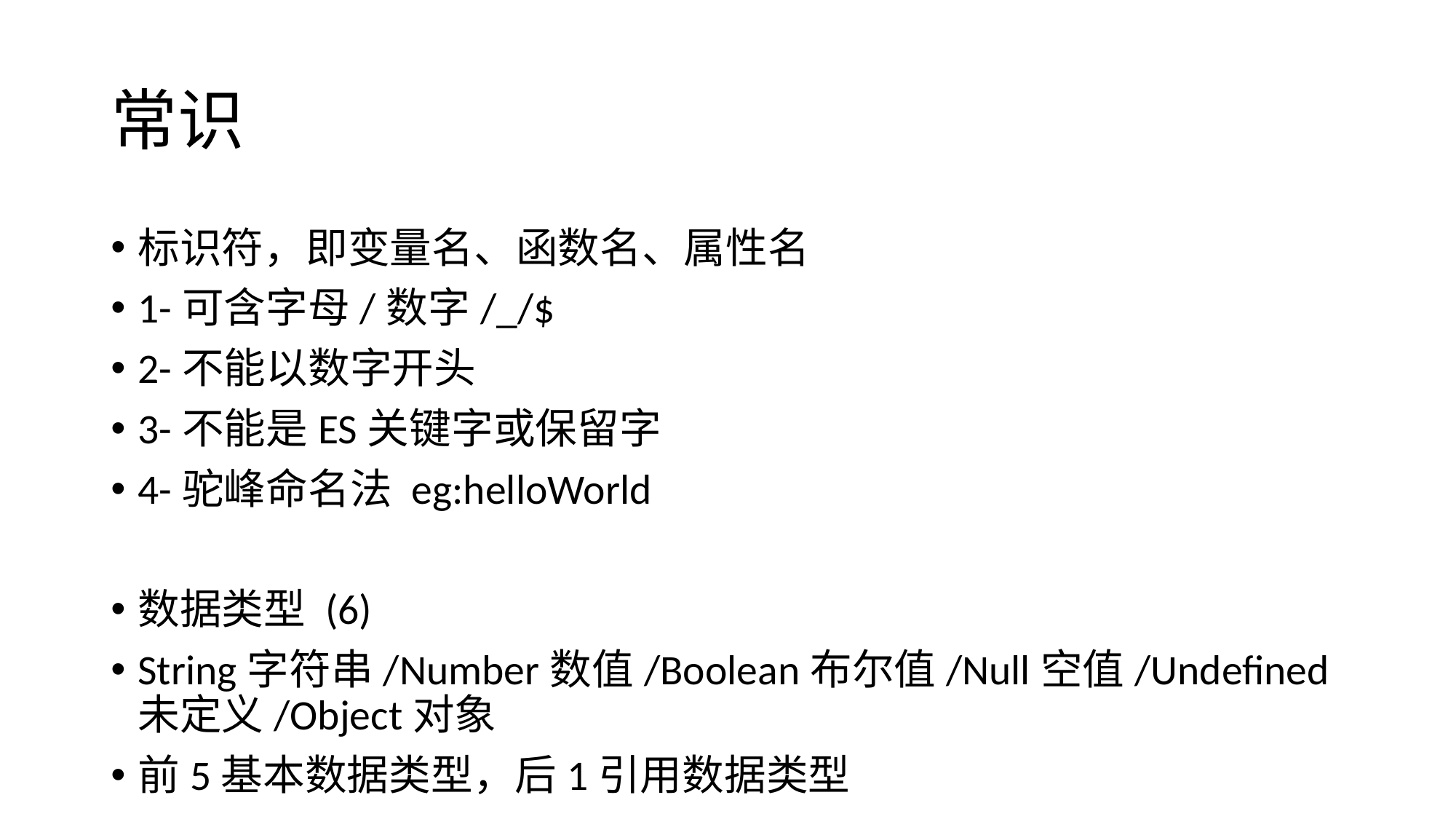

# 常识
标识符，即变量名、函数名、属性名
1-可含字母/数字/_/$
2-不能以数字开头
3-不能是ES关键字或保留字
4-驼峰命名法 eg:helloWorld

数据类型 (6)
String字符串/Number数值/Boolean布尔值/Null空值/Undefined未定义/Object对象
前5基本数据类型，后1引用数据类型